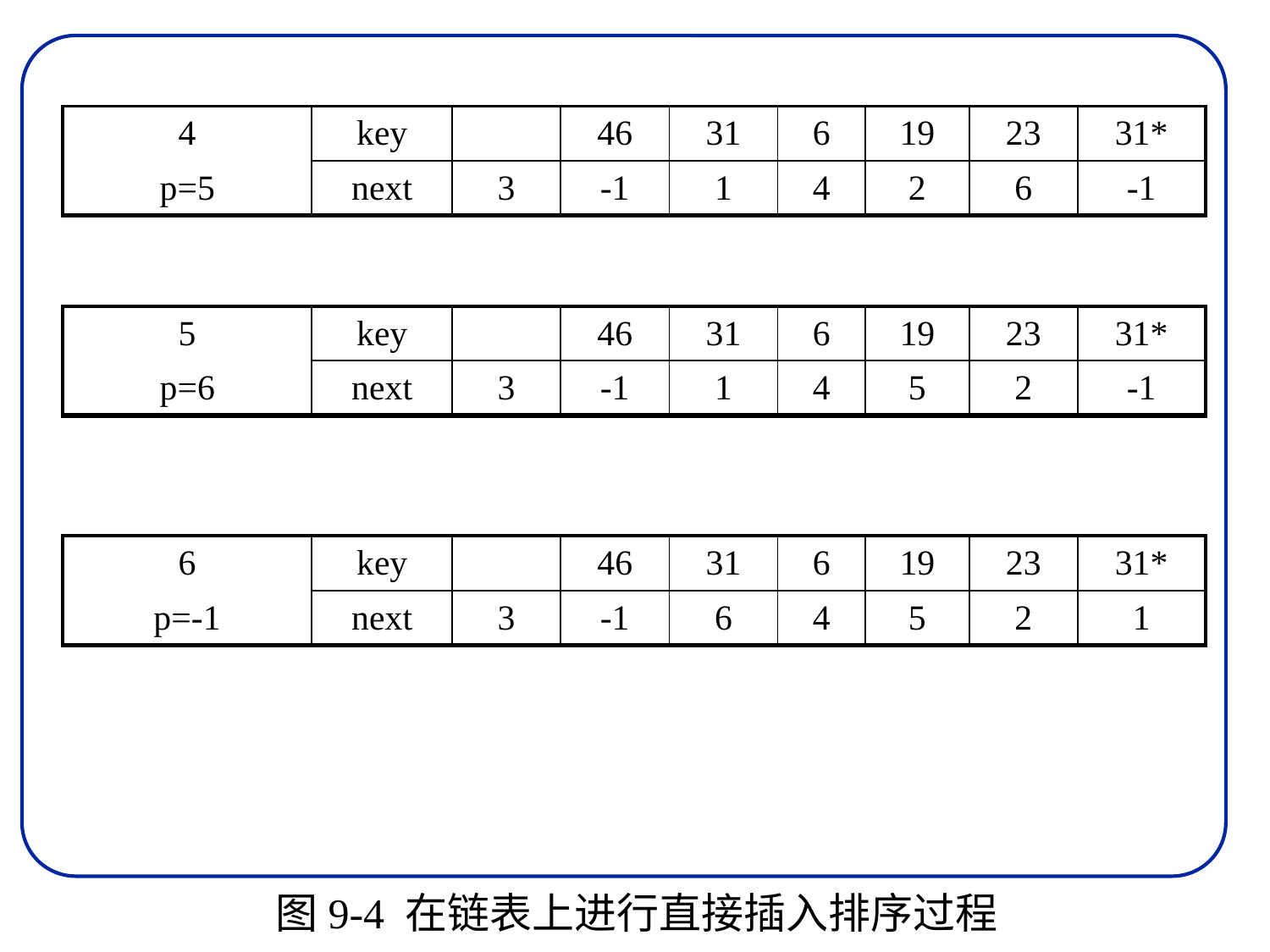

| 4 | key |  | 46 | 31 | 6 | 19 | 23 | 31\* |
| --- | --- | --- | --- | --- | --- | --- | --- | --- |
| p=5 | next | 3 | -1 | 1 | 4 | 2 | 6 | -1 |
| 5 | key |  | 46 | 31 | 6 | 19 | 23 | 31\* |
| --- | --- | --- | --- | --- | --- | --- | --- | --- |
| p=6 | next | 3 | -1 | 1 | 4 | 5 | 2 | -1 |

| 6 | key |  | 46 | 31 | 6 | 19 | 23 | 31\* |
| --- | --- | --- | --- | --- | --- | --- | --- | --- |
| p=-1 | next | 3 | -1 | 6 | 4 | 5 | 2 | 1 |
图9-4 在链表上进行直接插入排序过程